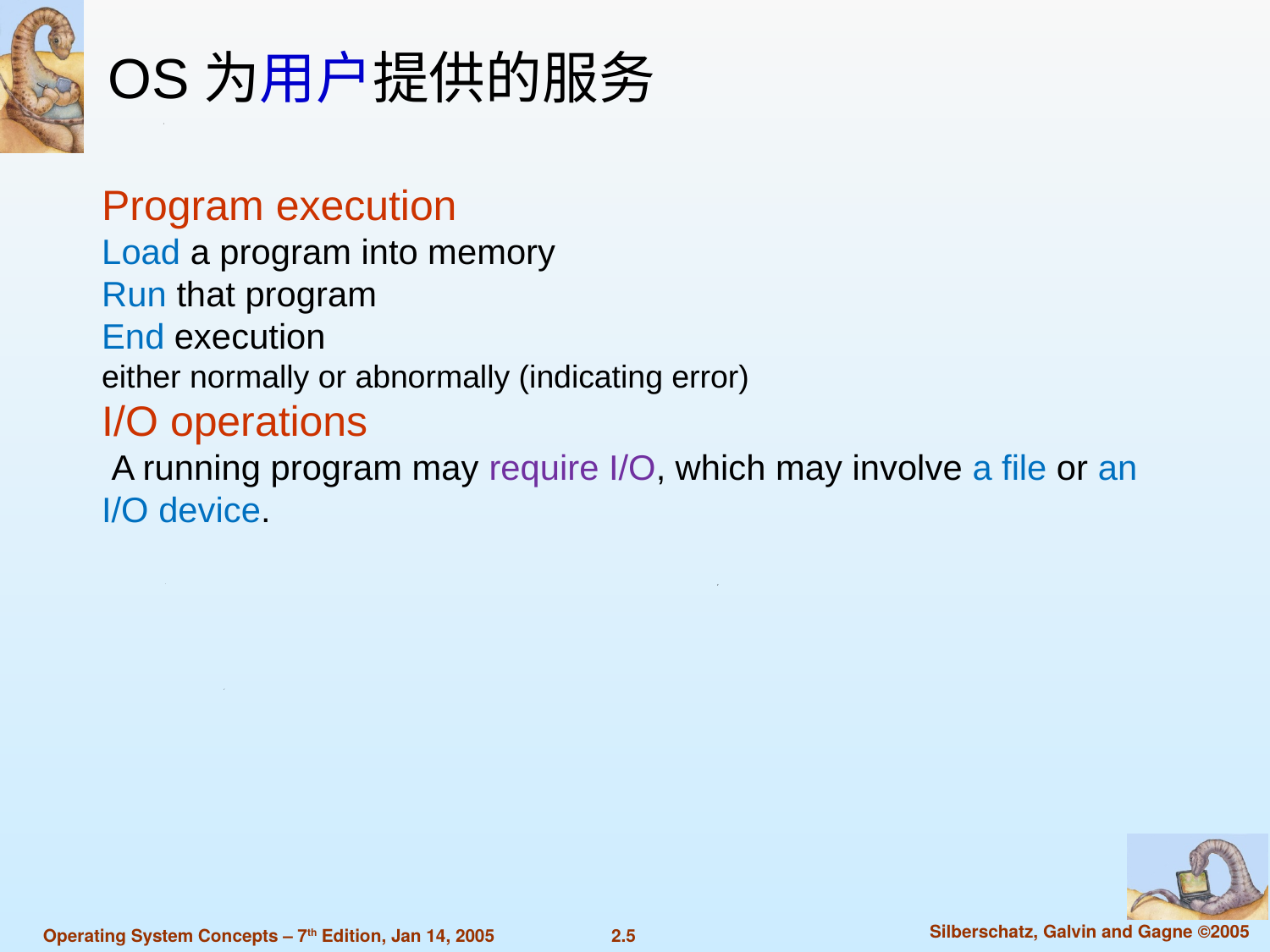

OS为用户提供的服务
Program execution
Load a program into memory
Run that program
End execution
either normally or abnormally (indicating error)
I/O operations
 A running program may require I/O, which may involve a file or an I/O device.